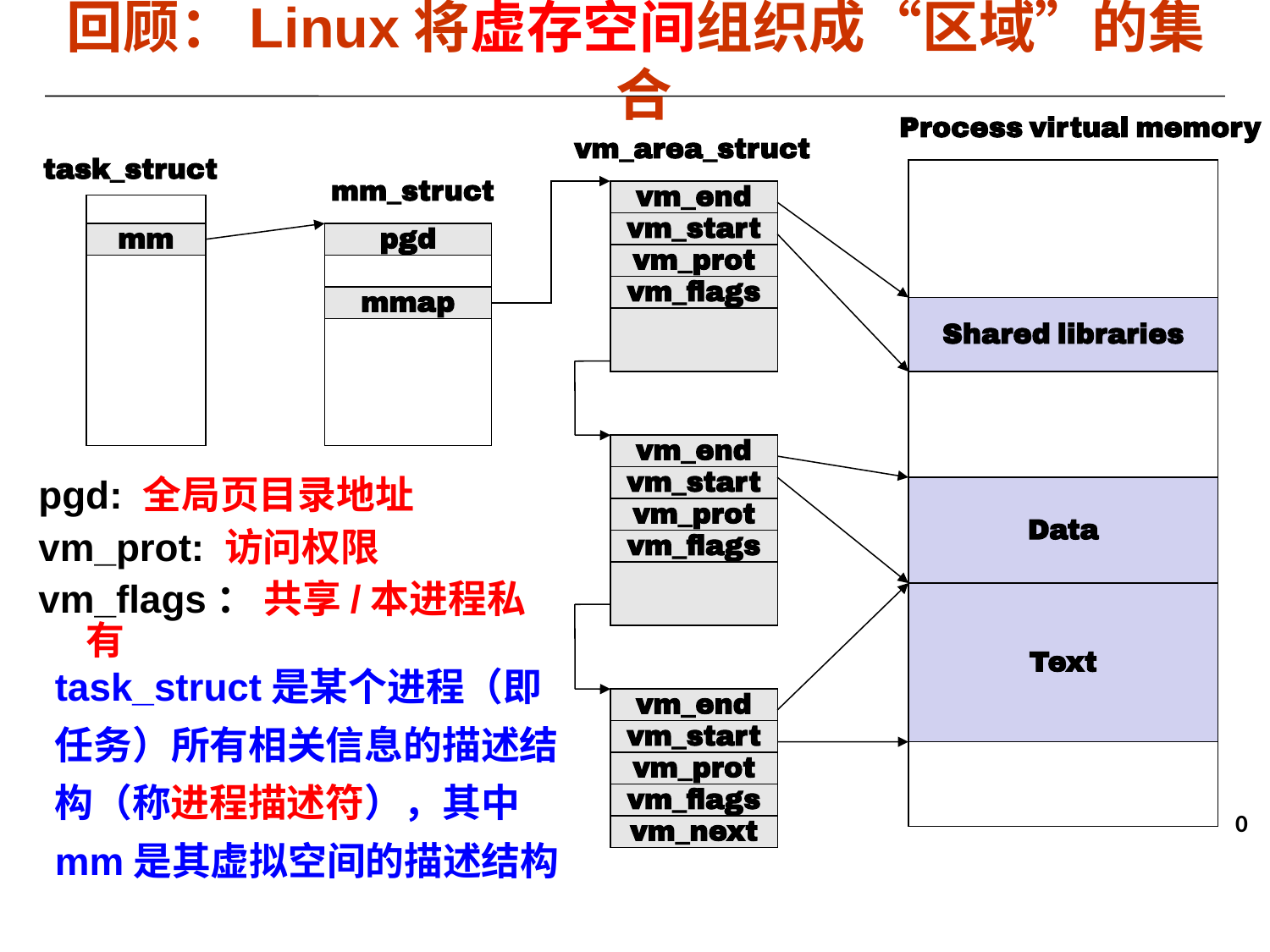

回顾：Linux将虚存空间组织成“区域”的集合
Process virtual memory
vm_area_struct
task_struct

mm_struct
vm_end

vm_start
mm
pgd

vm_prot
vm_flags
mmap
Shared libraries
vm_next

vm_end

vm_start

Data
vm_prot
vm_flags

Text
vm_next

vm_end

vm_start

vm_prot
vm_flags
0
vm_next
pgd: 全局页目录地址
vm_prot: 访问权限
vm_flags： 共享/本进程私有

task_struct是某个进程（即任务）所有相关信息的描述结构（称进程描述符），其中mm是其虚拟空间的描述结构